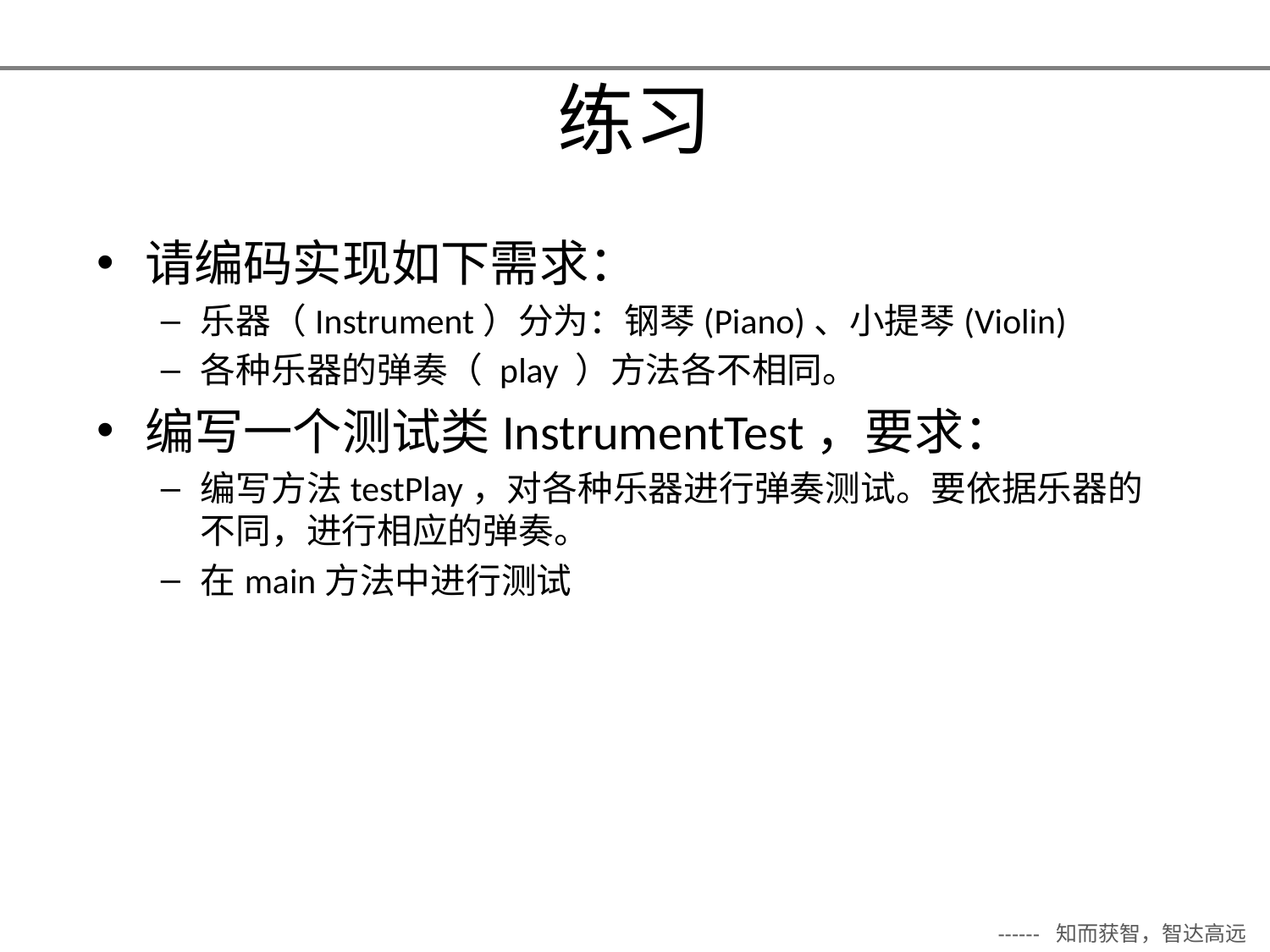

# 练习
请编码实现如下需求：
乐器（Instrument）分为：钢琴(Piano)、小提琴(Violin)
各种乐器的弹奏（ play ）方法各不相同。
编写一个测试类InstrumentTest，要求：
编写方法testPlay，对各种乐器进行弹奏测试。要依据乐器的不同，进行相应的弹奏。
在main方法中进行测试